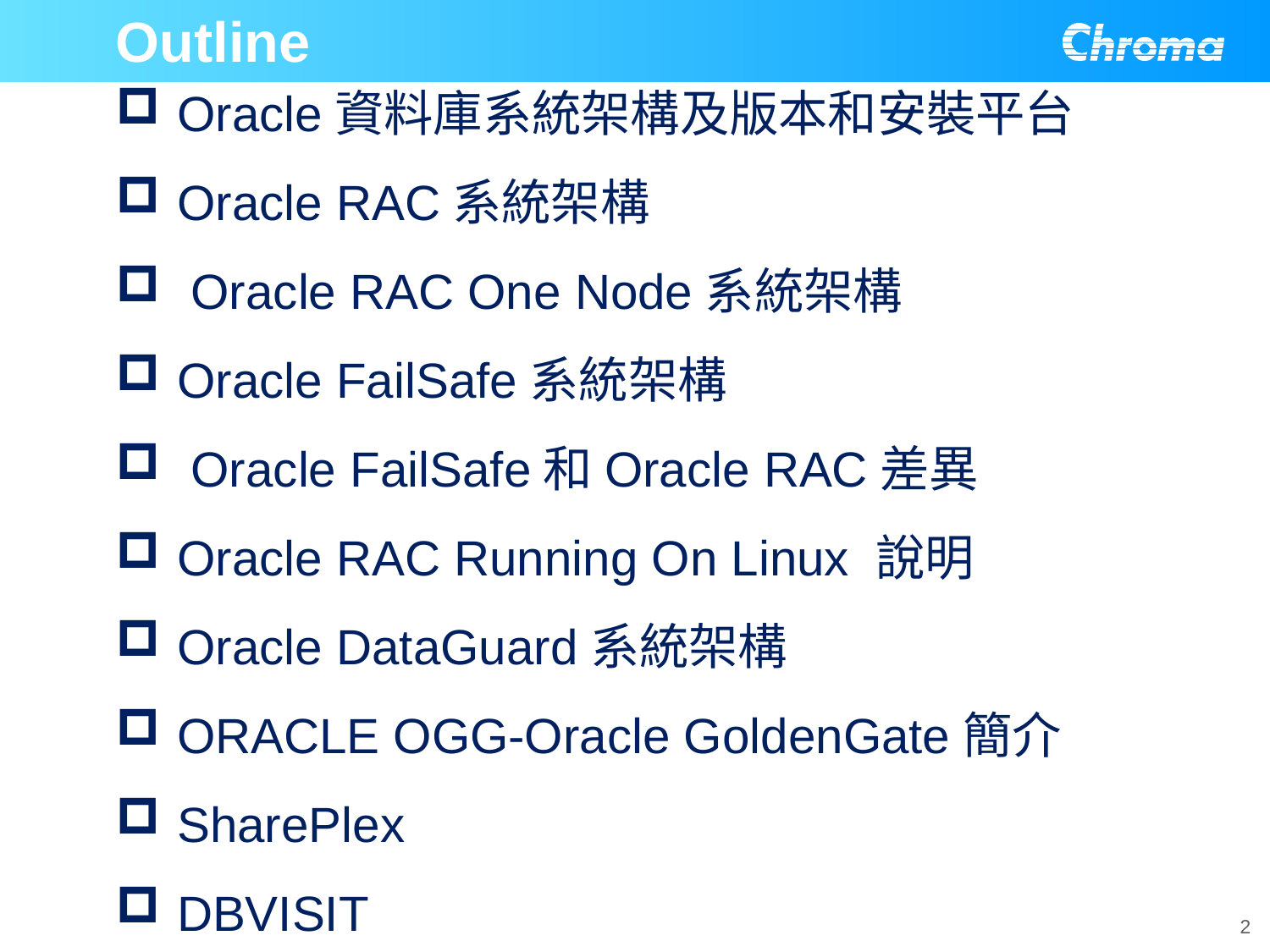

# Outline
 Oracle資料庫系統架構及版本和安裝平台

 Oracle RAC系統架構

  Oracle RAC One Node系統架構

 Oracle FailSafe系統架構

  Oracle FailSafe和Oracle RAC差異

 Oracle RAC Running On Linux 說明

 Oracle DataGuard系統架構

 ORACLE OGG-Oracle GoldenGate簡介

 SharePlex

 DBVISIT